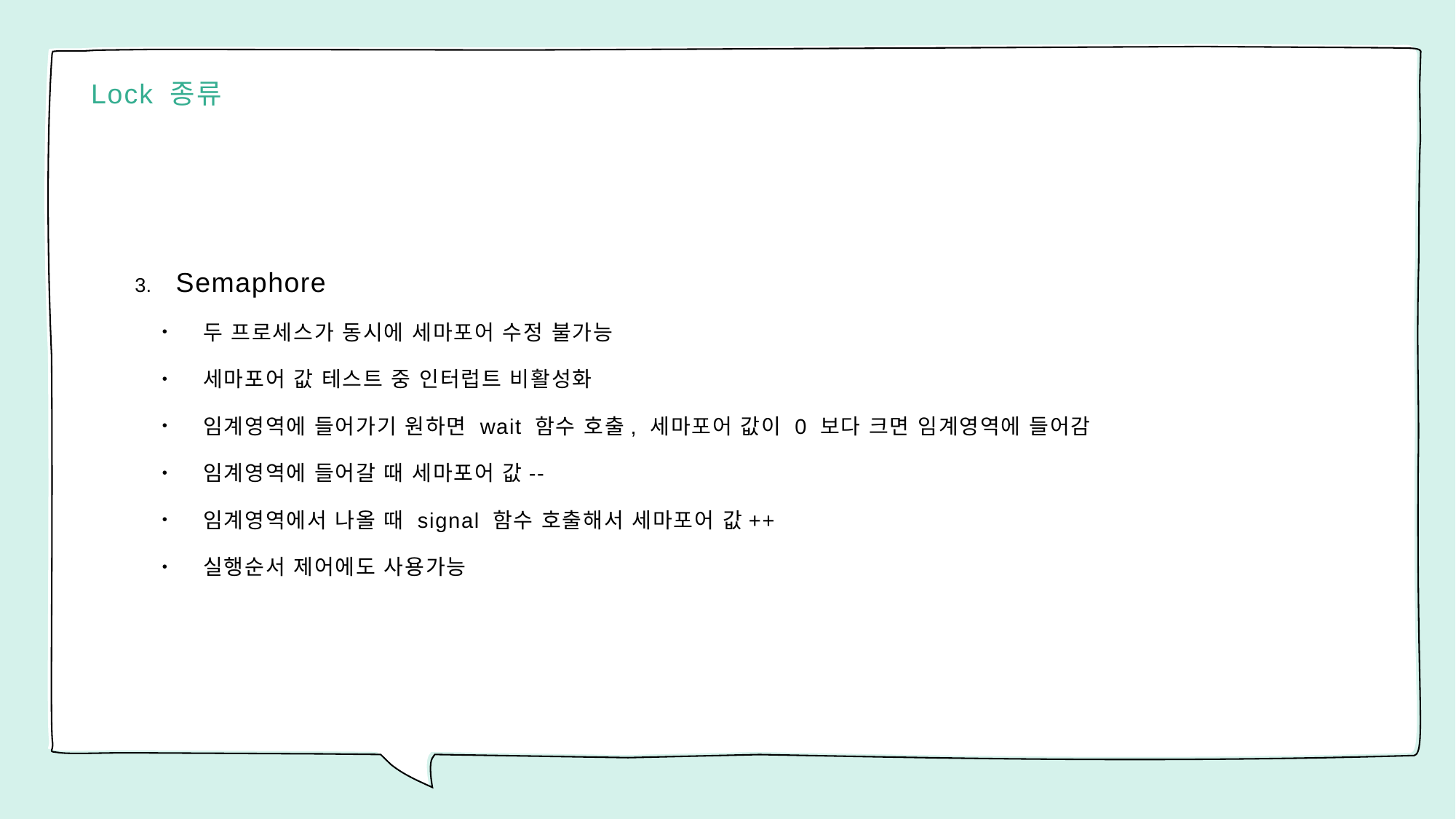

# Lock 종류
Semaphore
두 프로세스가 동시에 세마포어 수정 불가능
세마포어 값 테스트 중 인터럽트 비활성화
임계영역에 들어가기 원하면 wait 함수 호출, 세마포어 값이 0 보다 크면 임계영역에 들어감
임계영역에 들어갈 때 세마포어 값--
임계영역에서 나올 때 signal 함수 호출해서 세마포어 값++
실행순서 제어에도 사용가능